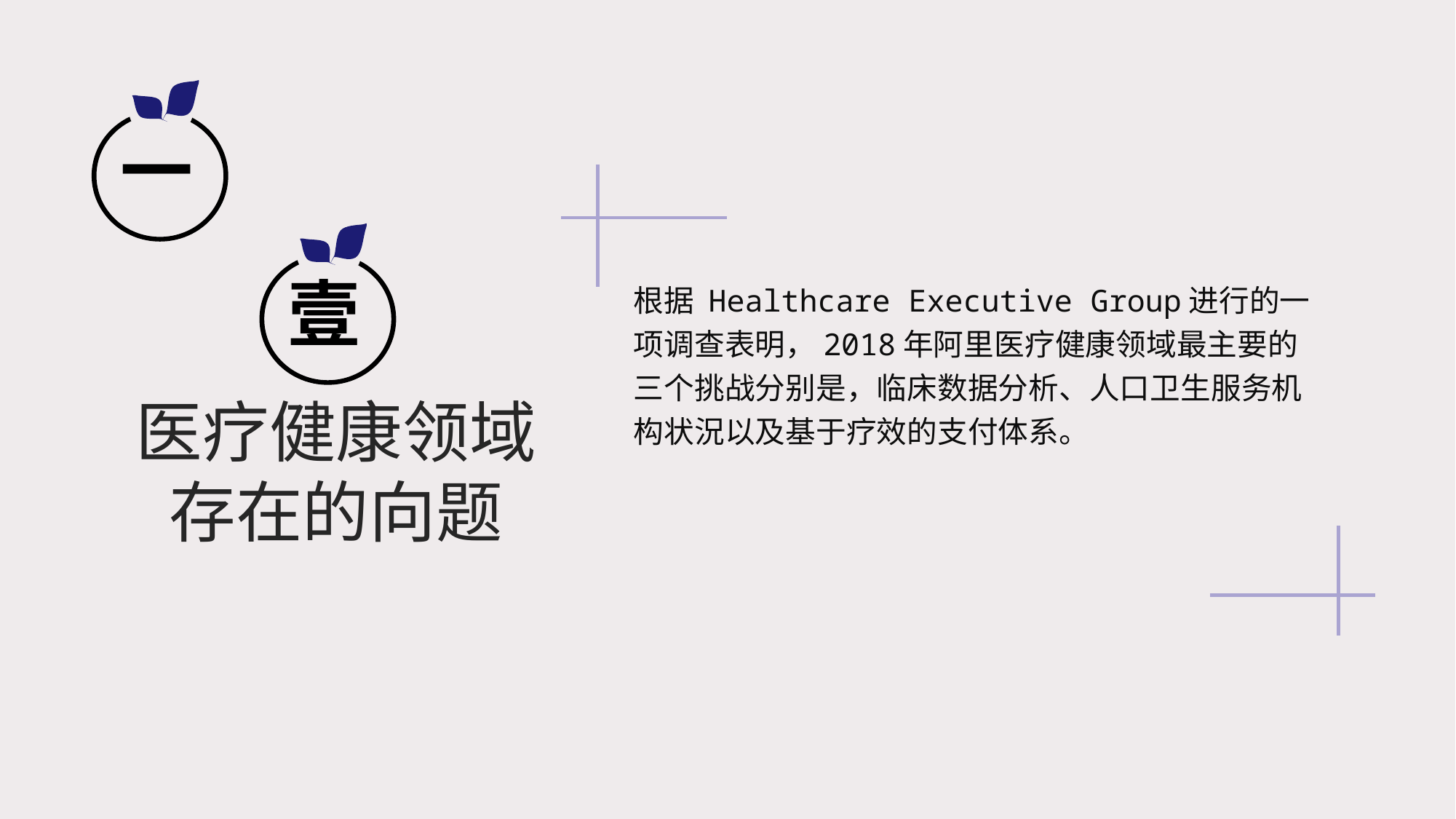

一

壹
根据 Healthcare Executive Group进行的一项调查表明，2018年阿里医疗健康领域最主要的三个挑战分别是，临床数据分析、人口卫生服务机构状況以及基于疗效的支付体系。
医疗健康领域
存在的向题